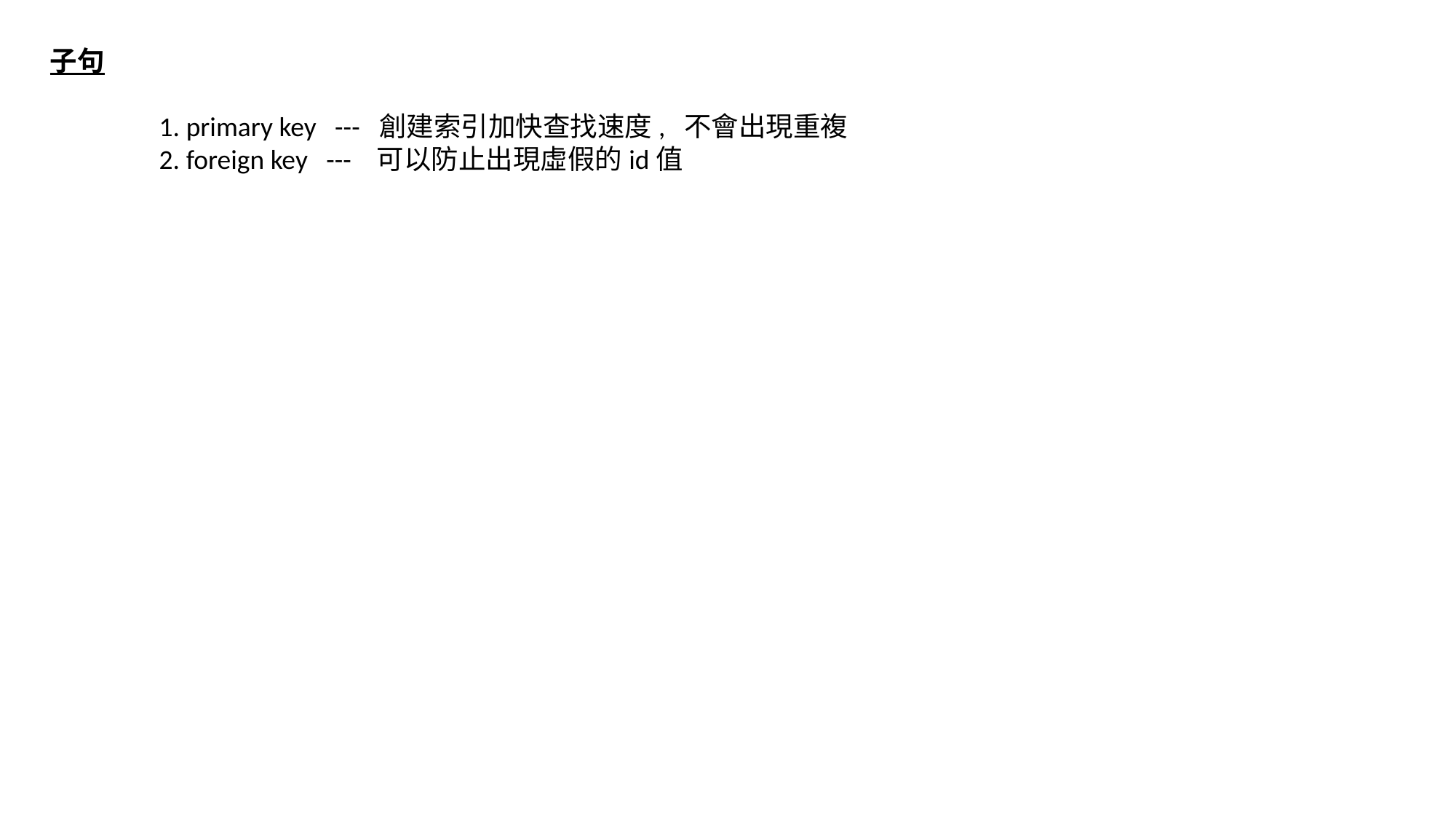

子句

	1. primary key   ---  創建索引加快查找速度,  不會出現重複
	2. foreign key   ---   可以防止出現虛假的id值